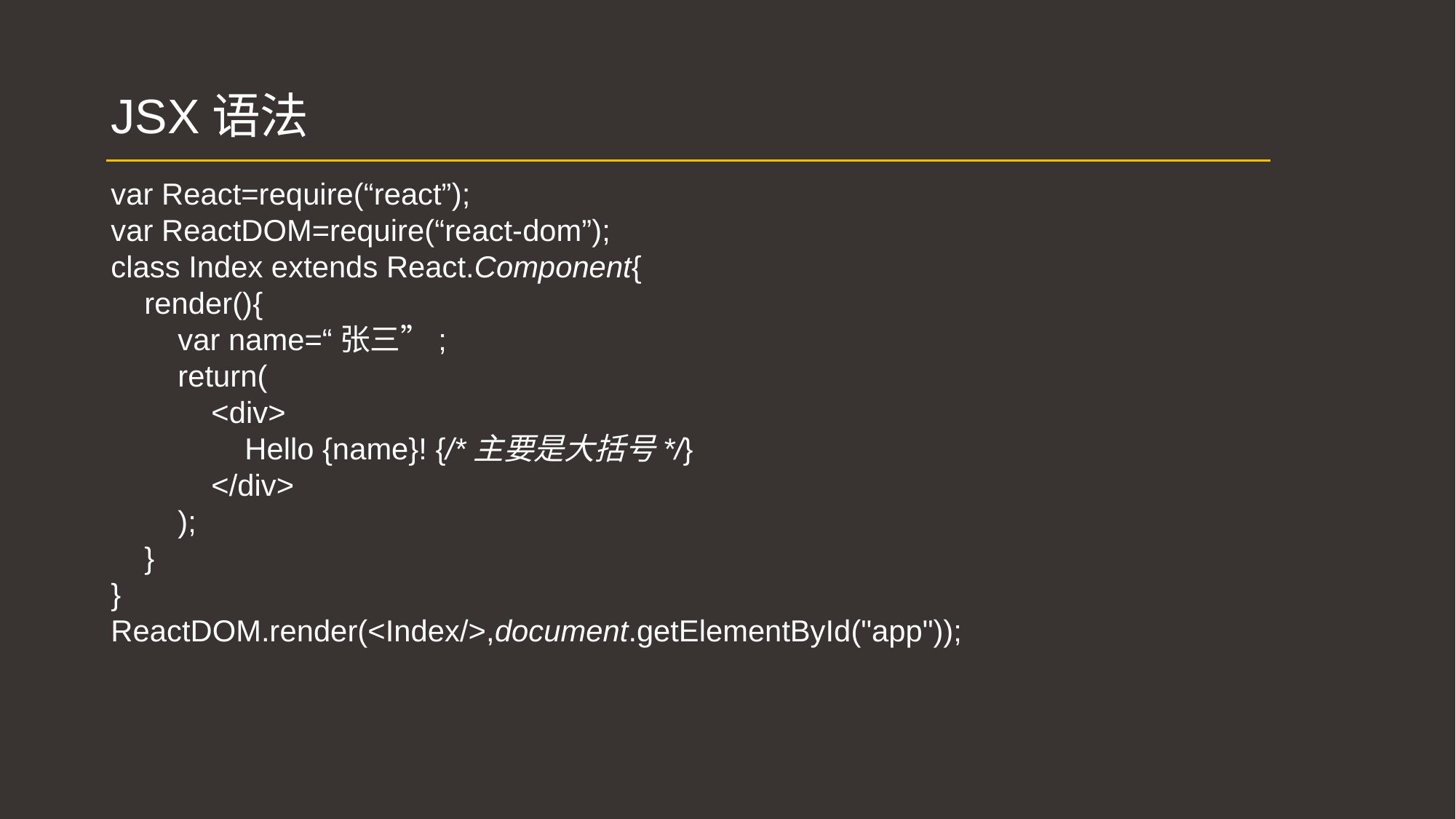

# JSX语法
var React=require(“react”);
var ReactDOM=require(“react-dom”);
class Index extends React.Component{
    render(){
        var name=“张三”;
        return(
            <div>
                Hello {name}! {/*主要是大括号*/}
            </div>
        );
    }
}
ReactDOM.render(<Index/>,document.getElementById("app"));